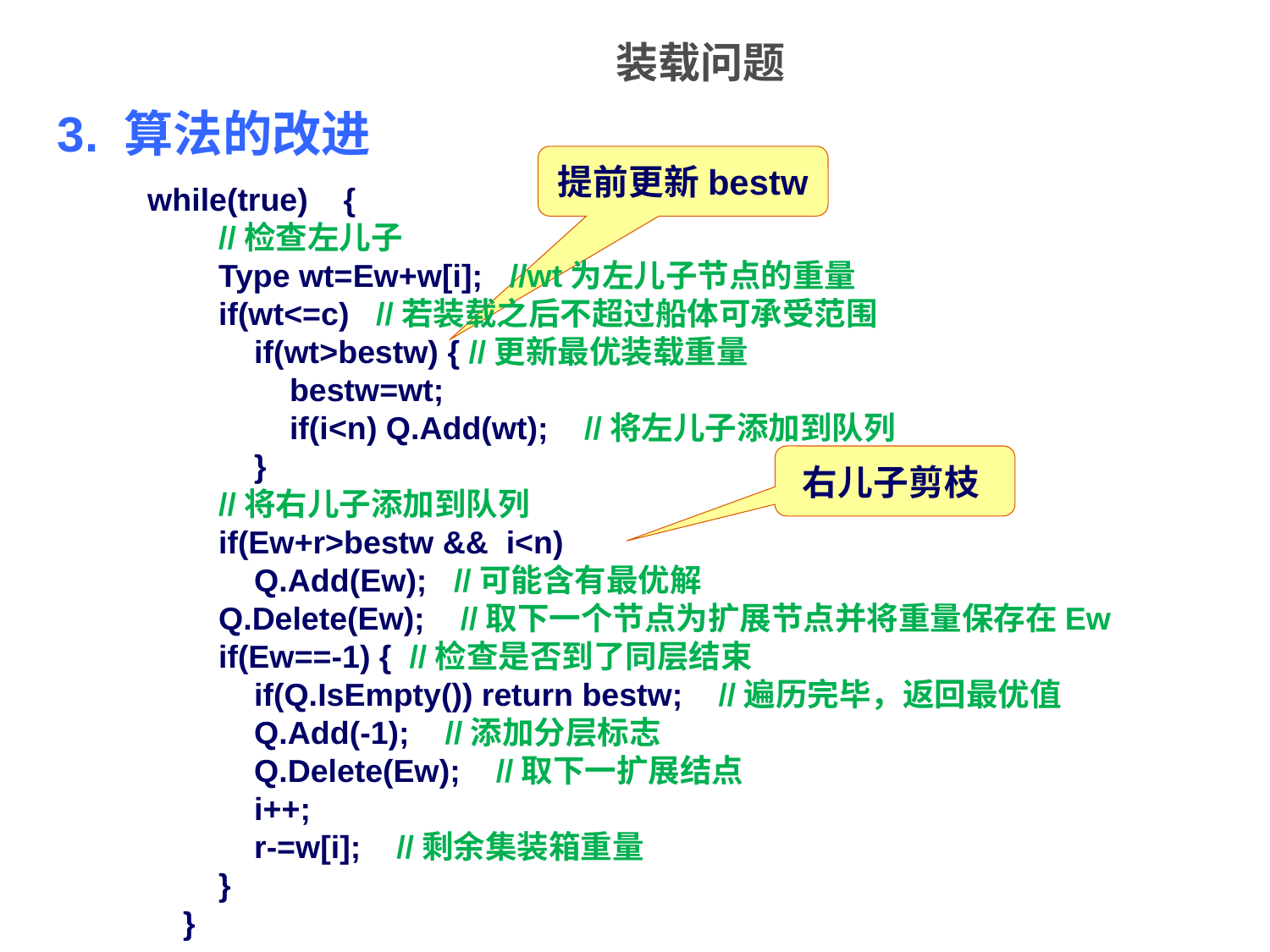

# 装载问题
3. 算法的改进
提前更新bestw
while(true)    {
        //检查左儿子
        Type wt=Ew+w[i];   //wt为左儿子节点的重量
        if(wt<=c)   //若装载之后不超过船体可承受范围
            if(wt>bestw) { //更新最优装载重量
                bestw=wt;
                if(i<n) Q.Add(wt);    //将左儿子添加到队列
            }
        //将右儿子添加到队列
        if(Ew+r>bestw &&  i<n)
            Q.Add(Ew);   //可能含有最优解
        Q.Delete(Ew);    //取下一个节点为扩展节点并将重量保存在Ew
        if(Ew==-1) {  //检查是否到了同层结束
            if(Q.IsEmpty()) return bestw;    //遍历完毕，返回最优值
            Q.Add(-1);    //添加分层标志
            Q.Delete(Ew);    //取下一扩展结点
            i++;
            r-=w[i];    //剩余集装箱重量
        }
    }
右儿子剪枝